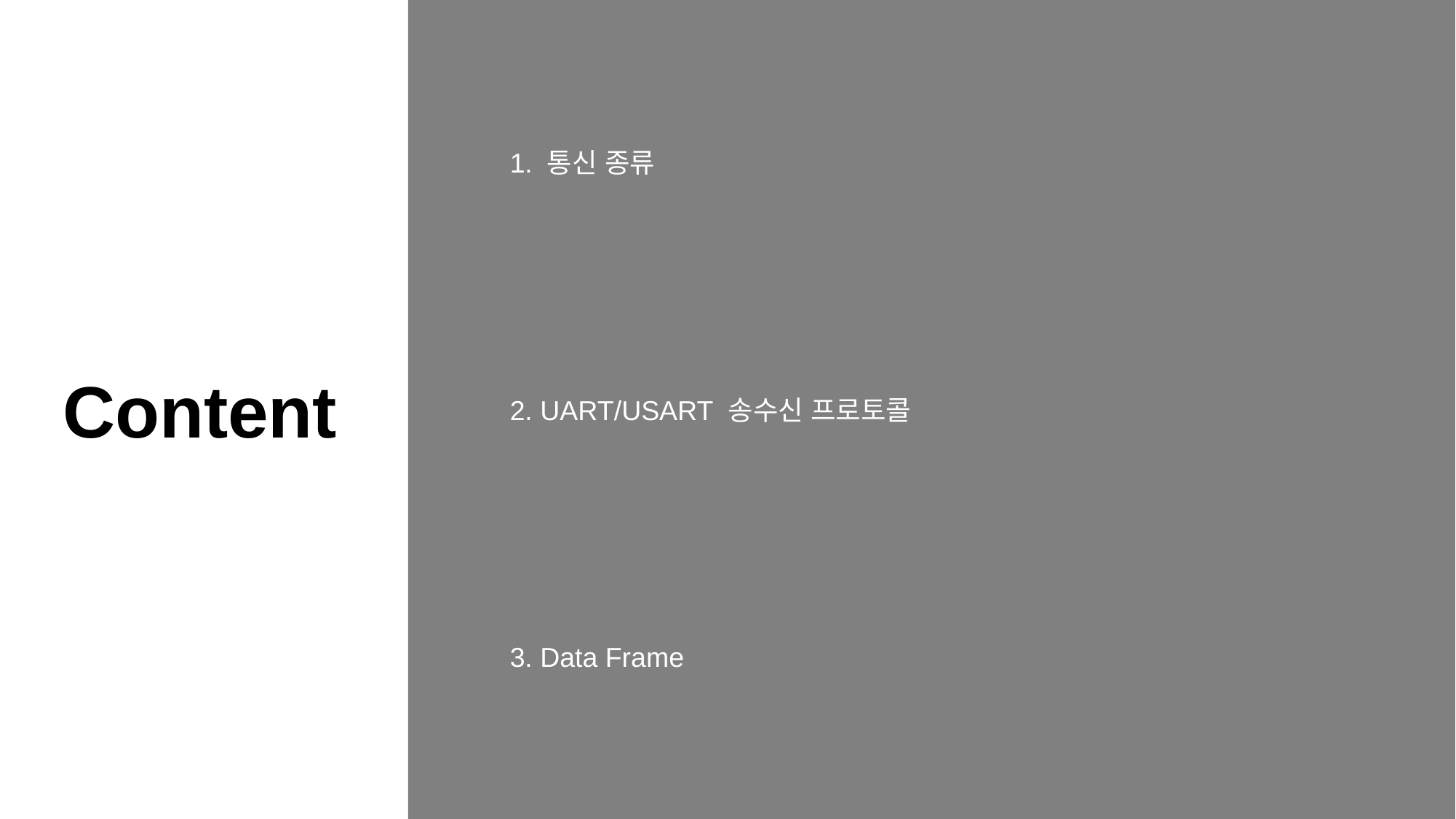

1. 통신 종류
Content
2. UART/USART 송수신 프로토콜
3. Data Frame